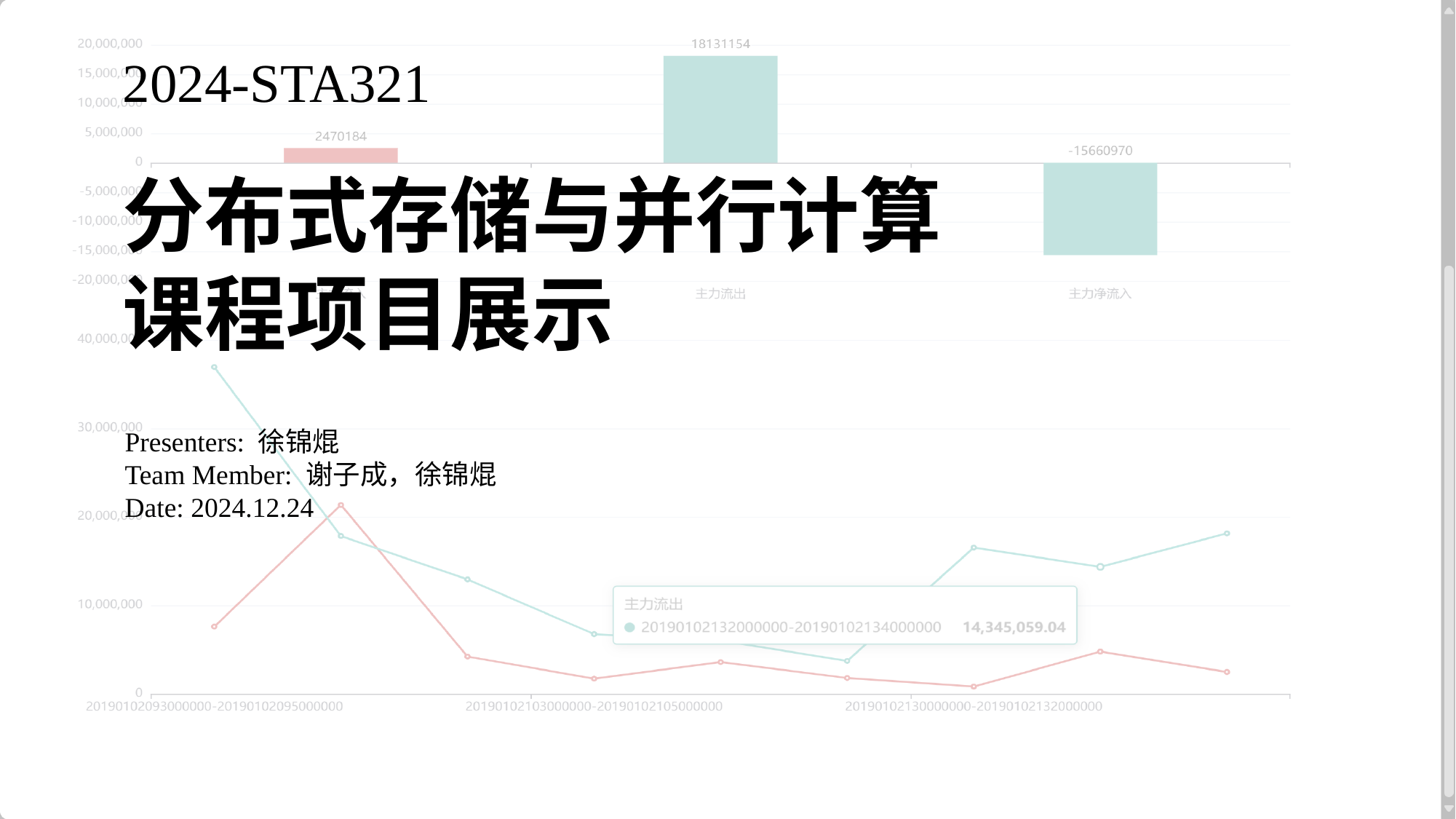

2024-STA321
分布式存储与并行计算
课程项目展示
Presenters: 徐锦焜
Team Member: 谢子成，徐锦焜
Date: 2024.12.24